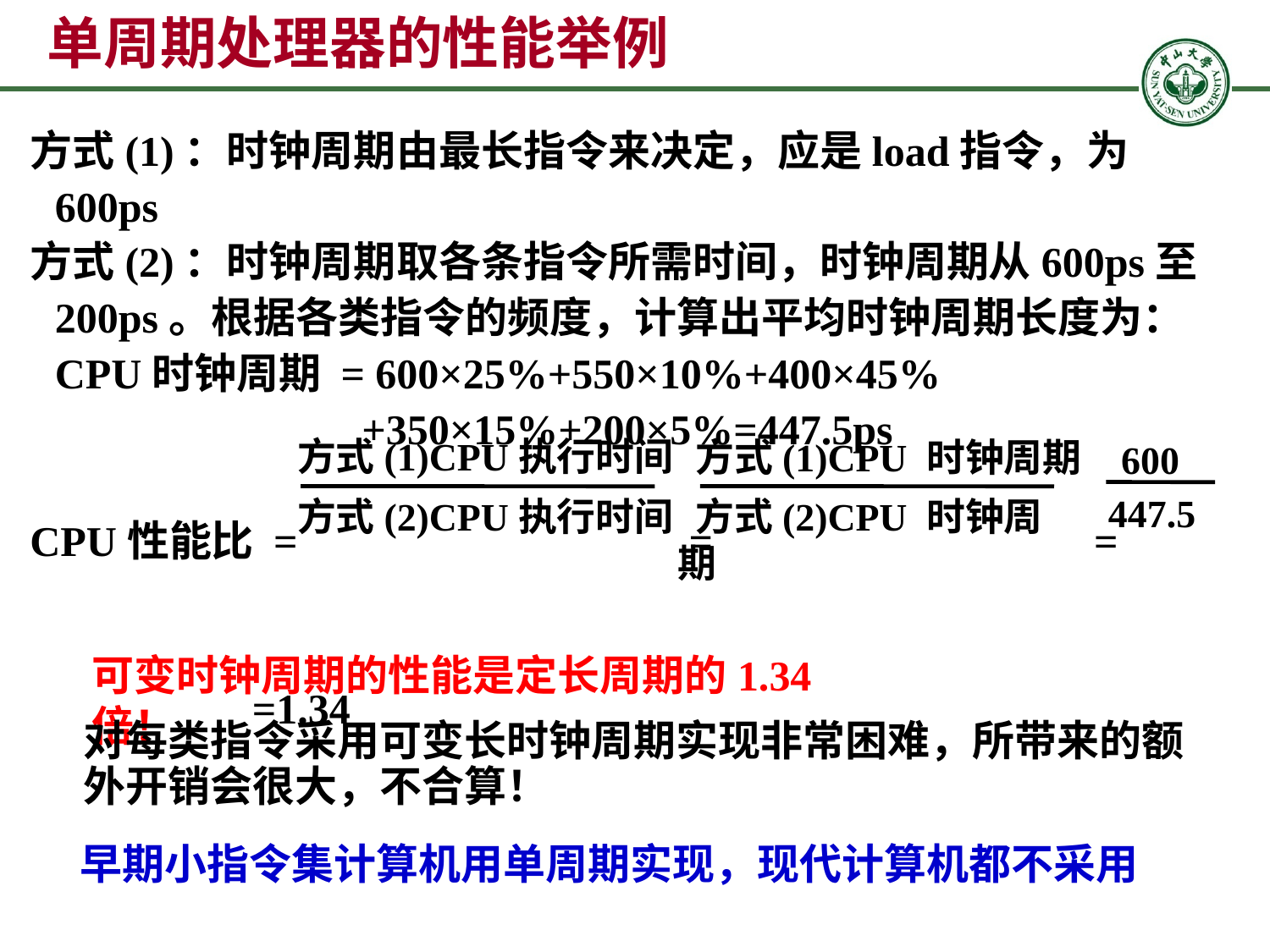

# 单周期处理器的性能举例
方式(1)：时钟周期由最长指令来决定，应是load指令，为600ps
方式(2)：时钟周期取各条指令所需时间，时钟周期从600ps至200ps。根据各类指令的频度，计算出平均时钟周期长度为：
	CPU时钟周期 = 600×25%+550×10%+400×45%
			     +350×15%+200×5%=447.5ps

CPU性能比 =                                     =                                    =

                     =1.34
方式(1)CPU执行时间
 方式(1)CPU 时钟周期
600

447.5
方式(2)CPU执行时间

 方式(2)CPU 时钟周期

可变时钟周期的性能是定长周期的1.34倍！
对每类指令采用可变长时钟周期实现非常困难，所带来的额外开销会很大，不合算！
早期小指令集计算机用单周期实现，现代计算机都不采用